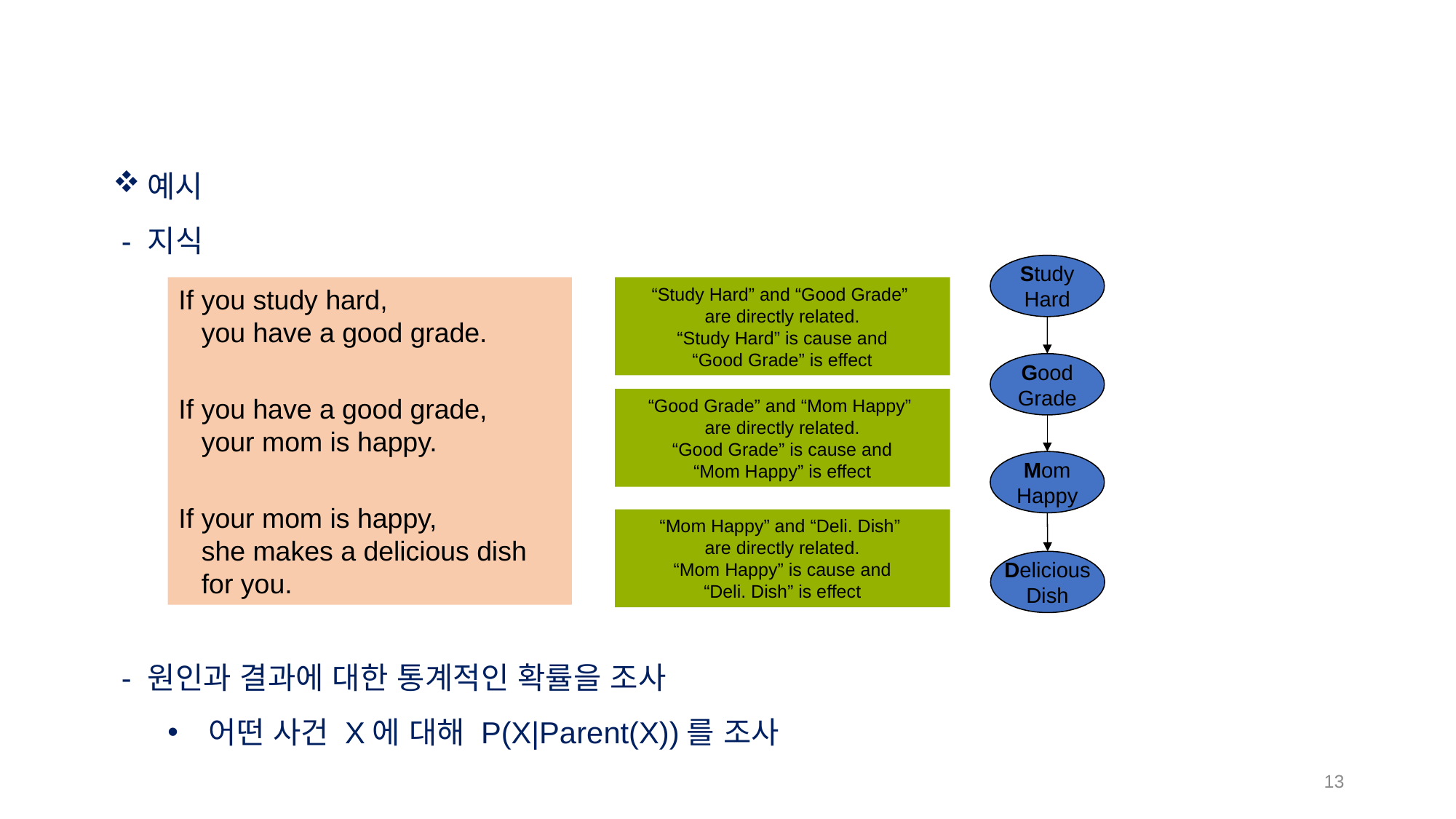

예시
 - 지식

 - 원인과 결과에 대한 통계적인 확률을 조사
어떤 사건 X에 대해 P(X|Parent(X))를 조사
Study
Hard
Good
Grade
Mom
Happy
Delicious
Dish
If you study hard,
   you have a good grade.

If you have a good grade,
   your mom is happy.

If your mom is happy,
   she makes a delicious dish
   for you.
“Study Hard” and “Good Grade”
are directly related.
“Study Hard” is cause and
“Good Grade” is effect
“Good Grade” and “Mom Happy”
are directly related.
“Good Grade” is cause and
“Mom Happy” is effect
“Mom Happy” and “Deli. Dish”
are directly related.
“Mom Happy” is cause and
“Deli. Dish” is effect
13